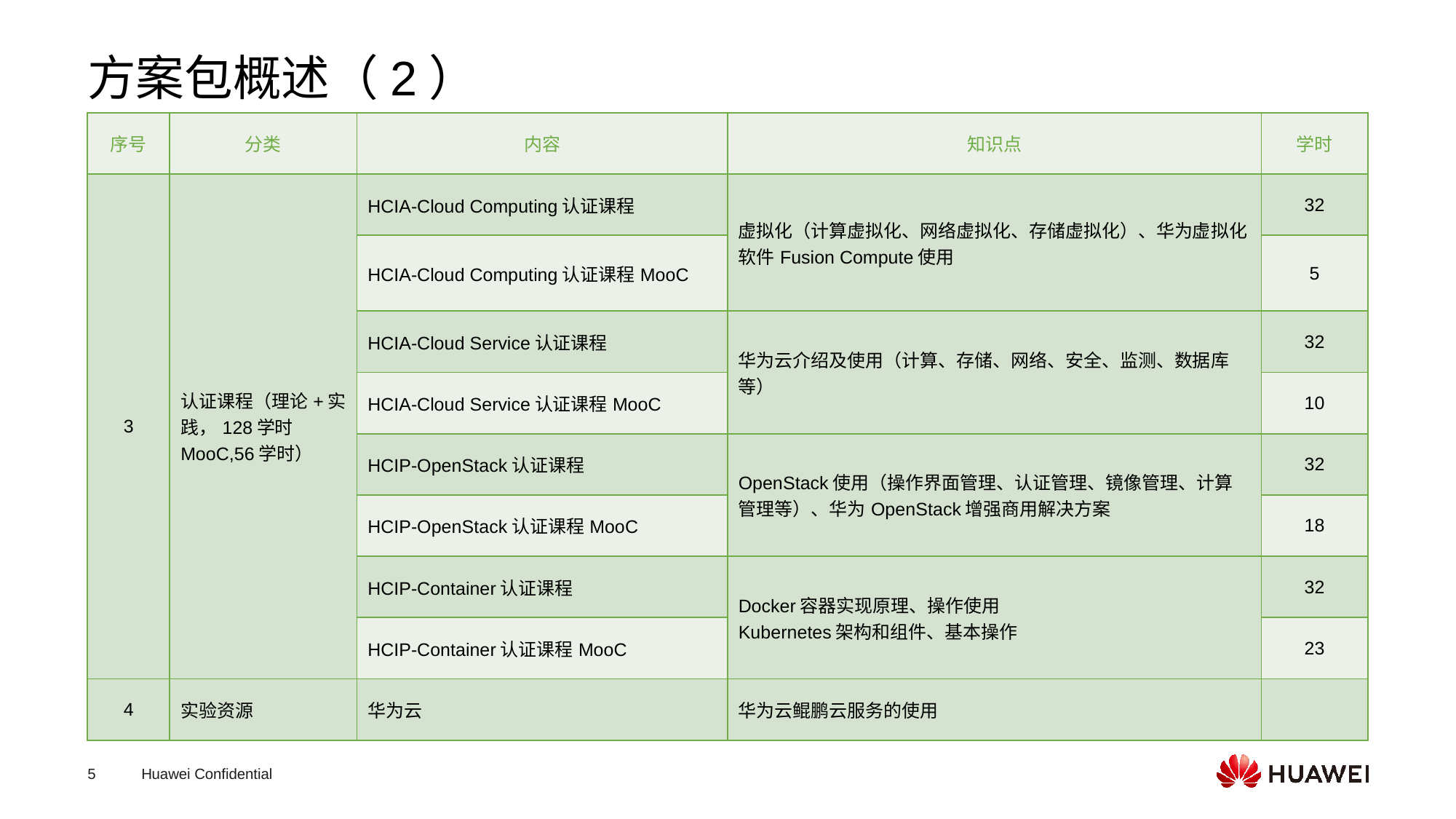

# 方案包概述（2）
| 序号 | 分类 | 内容 | 知识点 | 学时 |
| --- | --- | --- | --- | --- |
| 3 | 认证课程（理论+实践，128学时 MooC,56学时） | HCIA-Cloud Computing认证课程 | 虚拟化（计算虚拟化、网络虚拟化、存储虚拟化）、华为虚拟化软件Fusion Compute使用 | 32 |
|  |  | HCIA-Cloud Computing认证课程MooC |  | 5 |
|  |  | HCIA-Cloud Service认证课程 | 华为云介绍及使用（计算、存储、网络、安全、监测、数据库等） | 32 |
|  |  | HCIA-Cloud Service认证课程MooC |  | 10 |
|  |  | HCIP-OpenStack认证课程 | OpenStack使用（操作界面管理、认证管理、镜像管理、计算管理等）、华为OpenStack增强商用解决方案 | 32 |
|  |  | HCIP-OpenStack认证课程MooC |  | 18 |
|  |  | HCIP-Container认证课程 | Docker容器实现原理、操作使用 Kubernetes架构和组件、基本操作 | 32 |
|  |  | HCIP-Container认证课程MooC |  | 23 |
| 4 | 实验资源 | 华为云 | 华为云鲲鹏云服务的使用 |  |